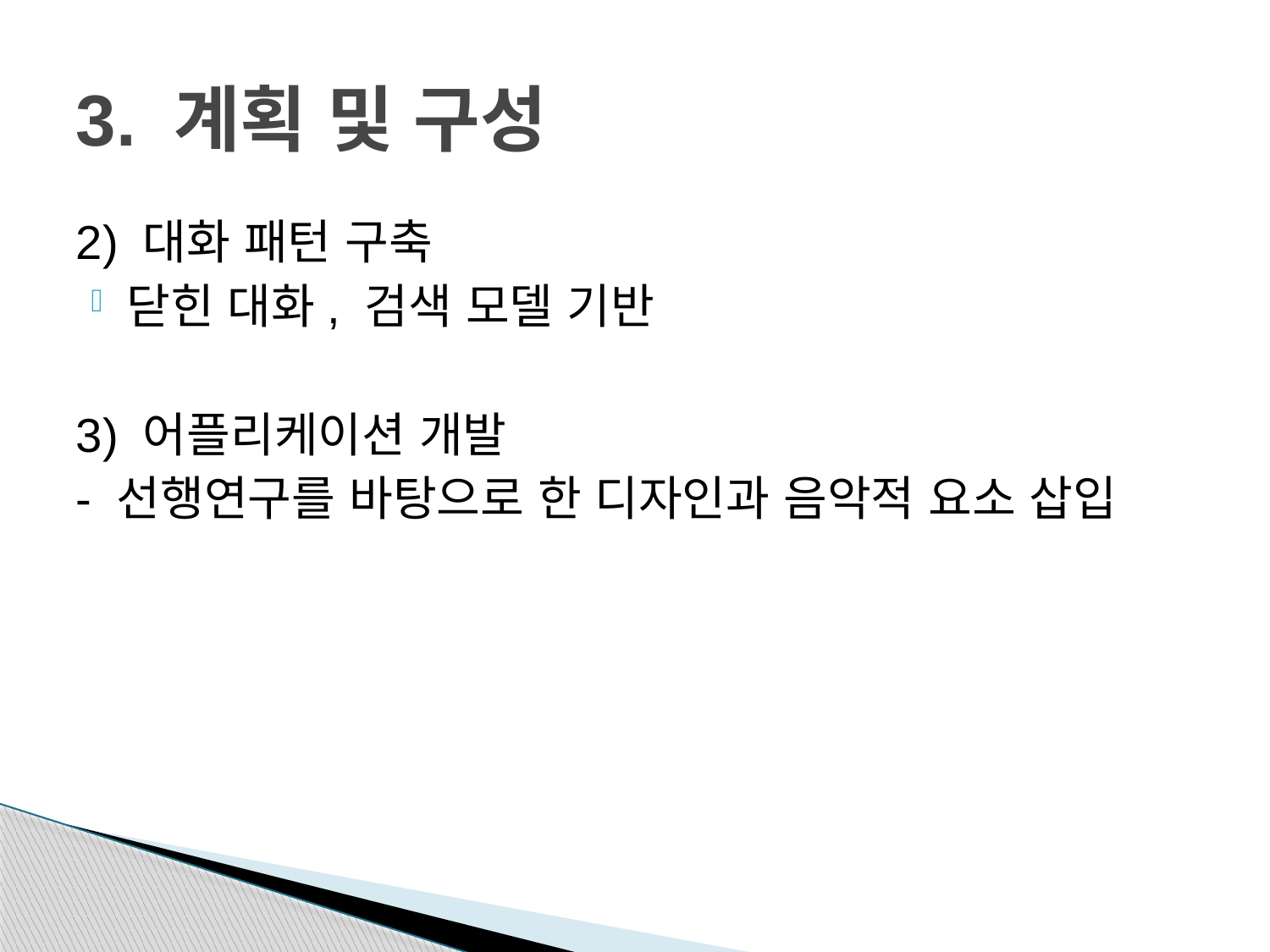

# 3. 계획 및 구성
2) 대화 패턴 구축
닫힌 대화, 검색 모델 기반

3) 어플리케이션 개발
- 선행연구를 바탕으로 한 디자인과 음악적 요소 삽입